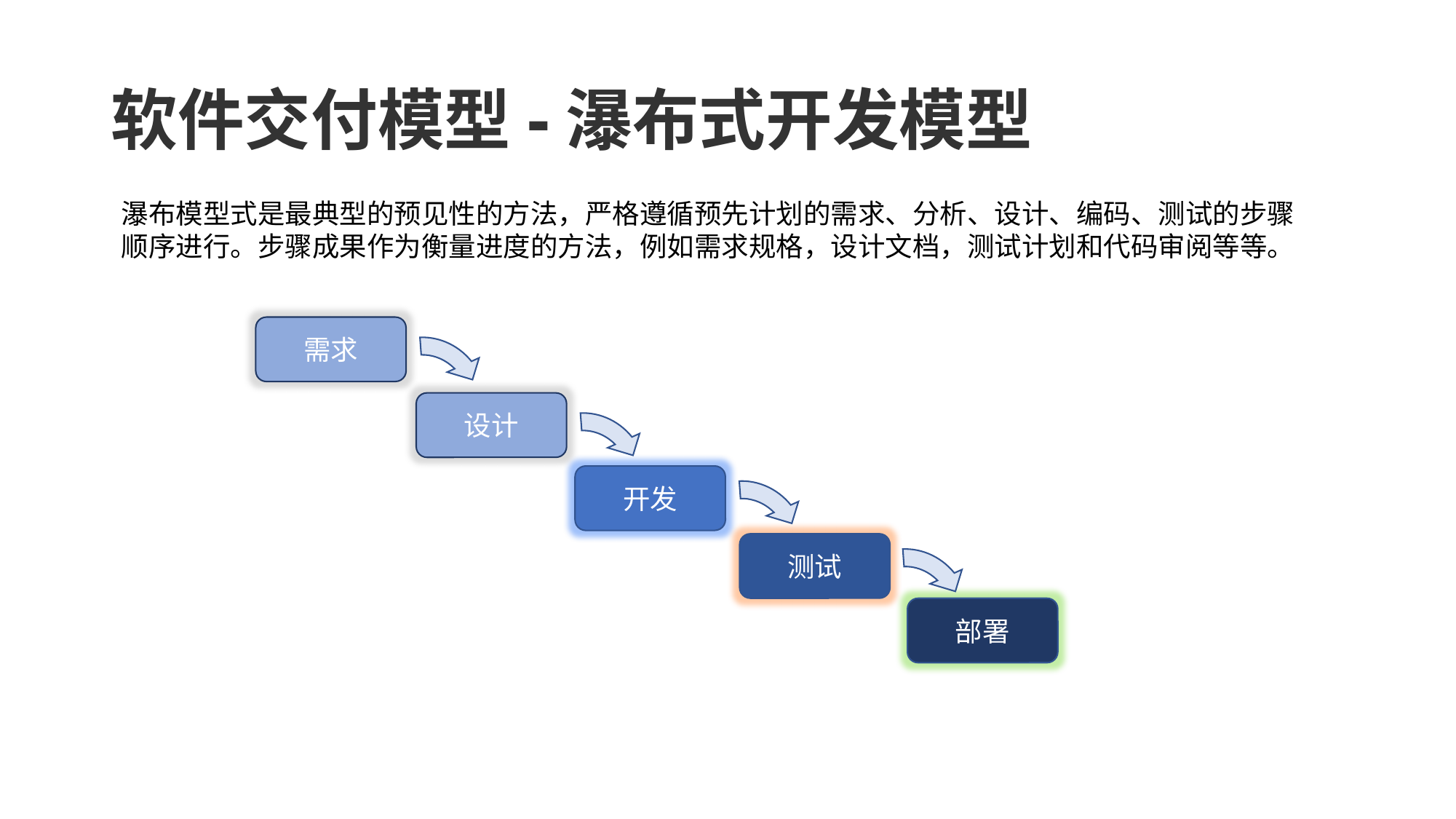

# 软件交付模型-瀑布式开发模型
瀑布模型式是最典型的预见性的方法，严格遵循预先计划的需求、分析、设计、编码、测试的步骤顺序进行。步骤成果作为衡量进度的方法，例如需求规格，设计文档，测试计划和代码审阅等等。
需求

设计

开发

测试

部署